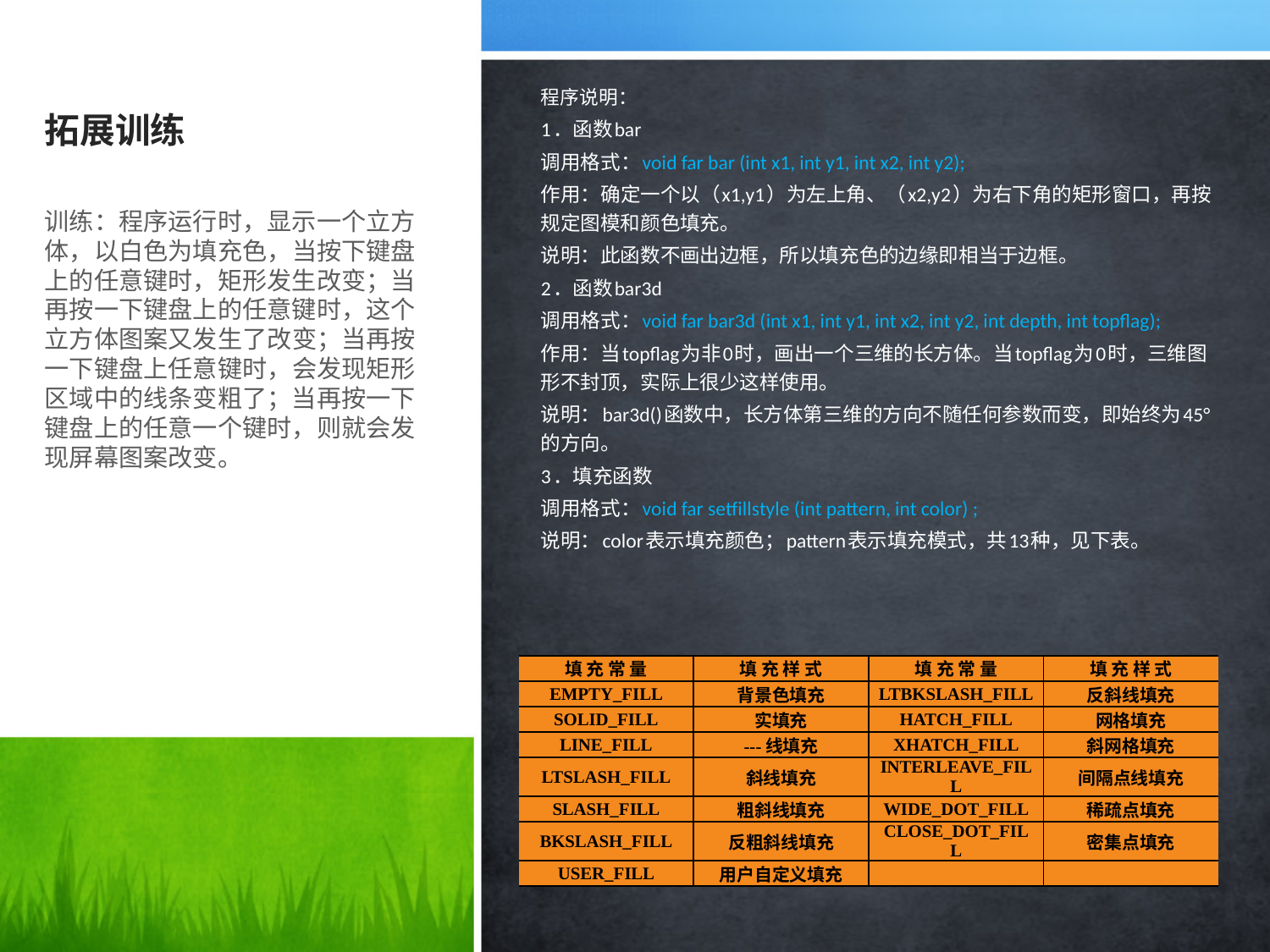

程序说明：
1．函数bar
调用格式：void far bar (int x1, int y1, int x2, int y2);
作用：确定一个以（x1,y1）为左上角、（x2,y2）为右下角的矩形窗口，再按规定图模和颜色填充。
说明：此函数不画出边框，所以填充色的边缘即相当于边框。
2．函数bar3d
调用格式：void far bar3d (int x1, int y1, int x2, int y2, int depth, int topflag);
作用：当topflag为非0时，画出一个三维的长方体。当topflag为0时，三维图形不封顶，实际上很少这样使用。
说明：bar3d()函数中，长方体第三维的方向不随任何参数而变，即始终为45°的方向。
3．填充函数
调用格式：void far setfillstyle (int pattern, int color) ;
说明：color表示填充颜色；pattern表示填充模式，共13种，见下表。

# 拓展训练
训练：程序运行时，显示一个立方体，以白色为填充色，当按下键盘上的任意键时，矩形发生改变；当再按一下键盘上的任意键时，这个立方体图案又发生了改变；当再按一下键盘上任意键时，会发现矩形区域中的线条变粗了；当再按一下键盘上的任意一个键时，则就会发现屏幕图案改变。

| 填 充 常 量 | 填 充 样 式 | 填 充 常 量 | 填 充 样 式 |
| --- | --- | --- | --- |
| EMPTY\_FILL | 背景色填充 | LTBKSLASH\_FILL | 反斜线填充 |
| SOLID\_FILL | 实填充 | HATCH\_FILL | 网格填充 |
| LINE\_FILL | ---线填充 | XHATCH\_FILL | 斜网格填充 |
| LTSLASH\_FILL | 斜线填充 | INTERLEAVE\_FILL | 间隔点线填充 |
| SLASH\_FILL | 粗斜线填充 | WIDE\_DOT\_FILL | 稀疏点填充 |
| BKSLASH\_FILL | 反粗斜线填充 | CLOSE\_DOT\_FILL | 密集点填充 |
| USER\_FILL | 用户自定义填充 |  |  |